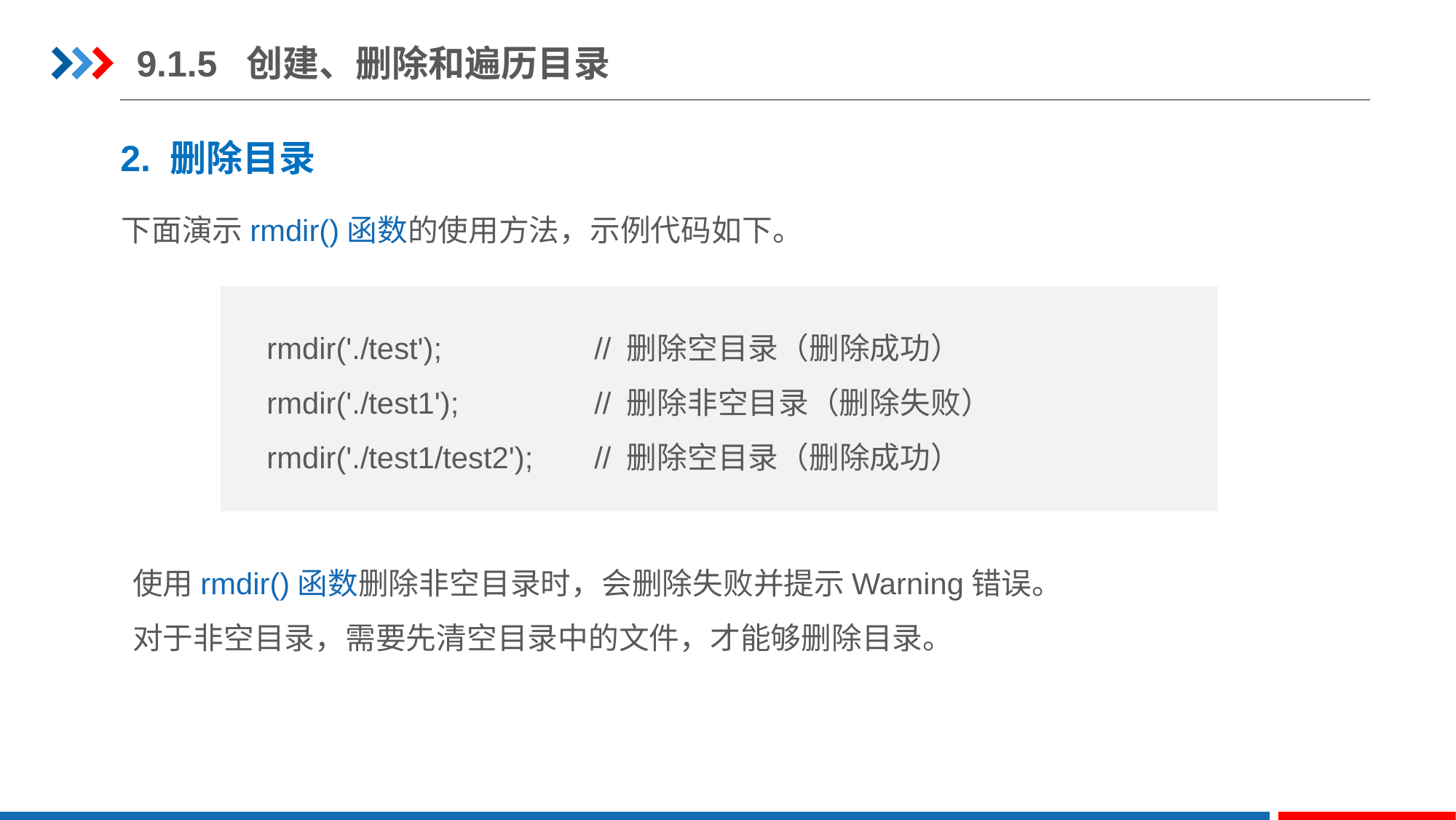

9.1.5  创建、删除和遍历目录
2. 删除目录
下面演示rmdir()函数的使用方法，示例代码如下。

rmdir('./test'); 		// 删除空目录（删除成功）
rmdir('./test1'); 		// 删除非空目录（删除失败）
rmdir('./test1/test2'); 	// 删除空目录（删除成功）
使用rmdir()函数删除非空目录时，会删除失败并提示Warning错误。
对于非空目录，需要先清空目录中的文件，才能够删除目录。